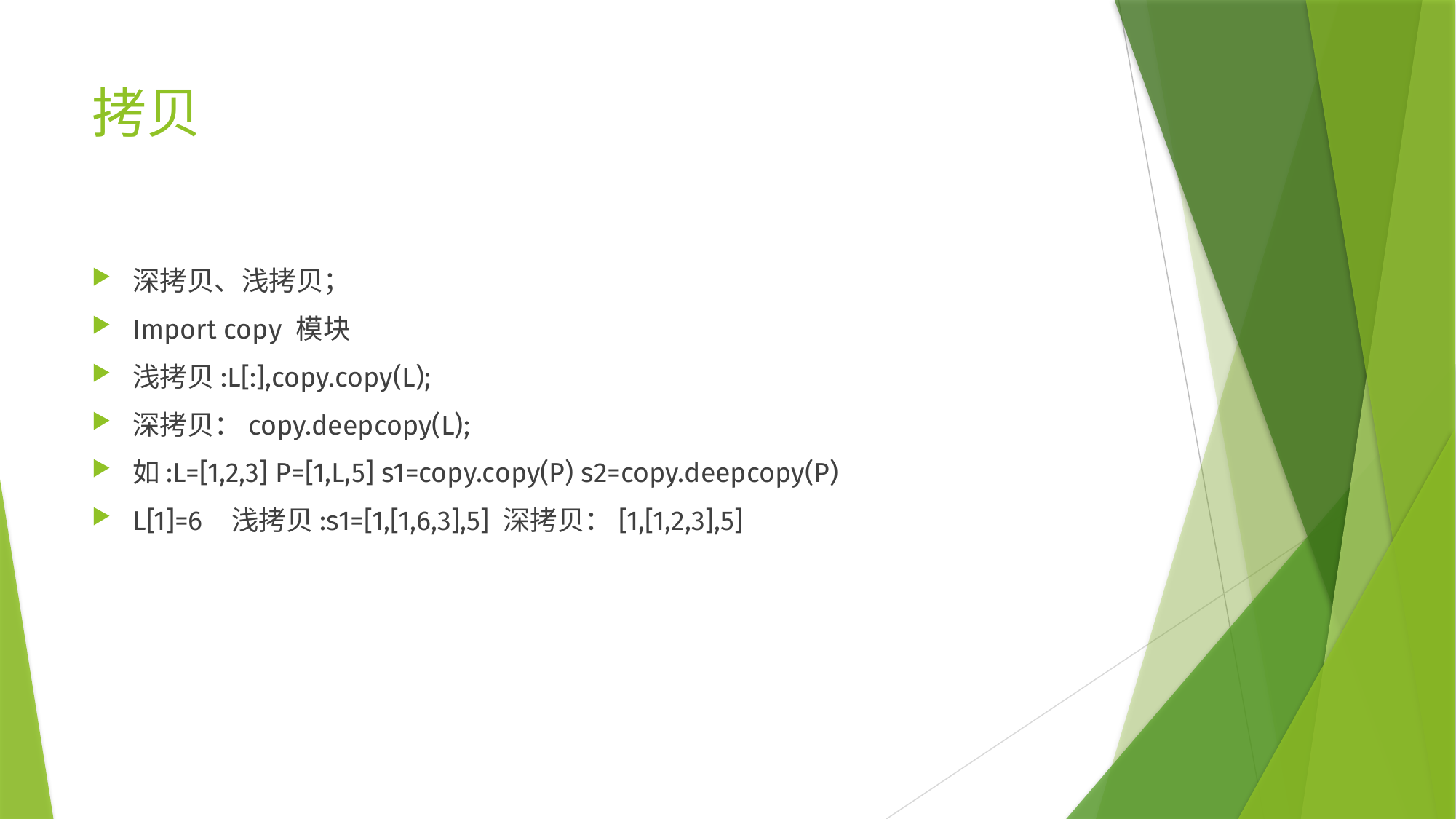

# 拷贝
深拷贝、浅拷贝；
Import copy 模块
浅拷贝:L[:],copy.copy(L);
深拷贝：copy.deepcopy(L);
如:L=[1,2,3] P=[1,L,5] s1=copy.copy(P) s2=copy.deepcopy(P)
L[1]=6   浅拷贝:s1=[1,[1,6,3],5] 深拷贝：[1,[1,2,3],5]